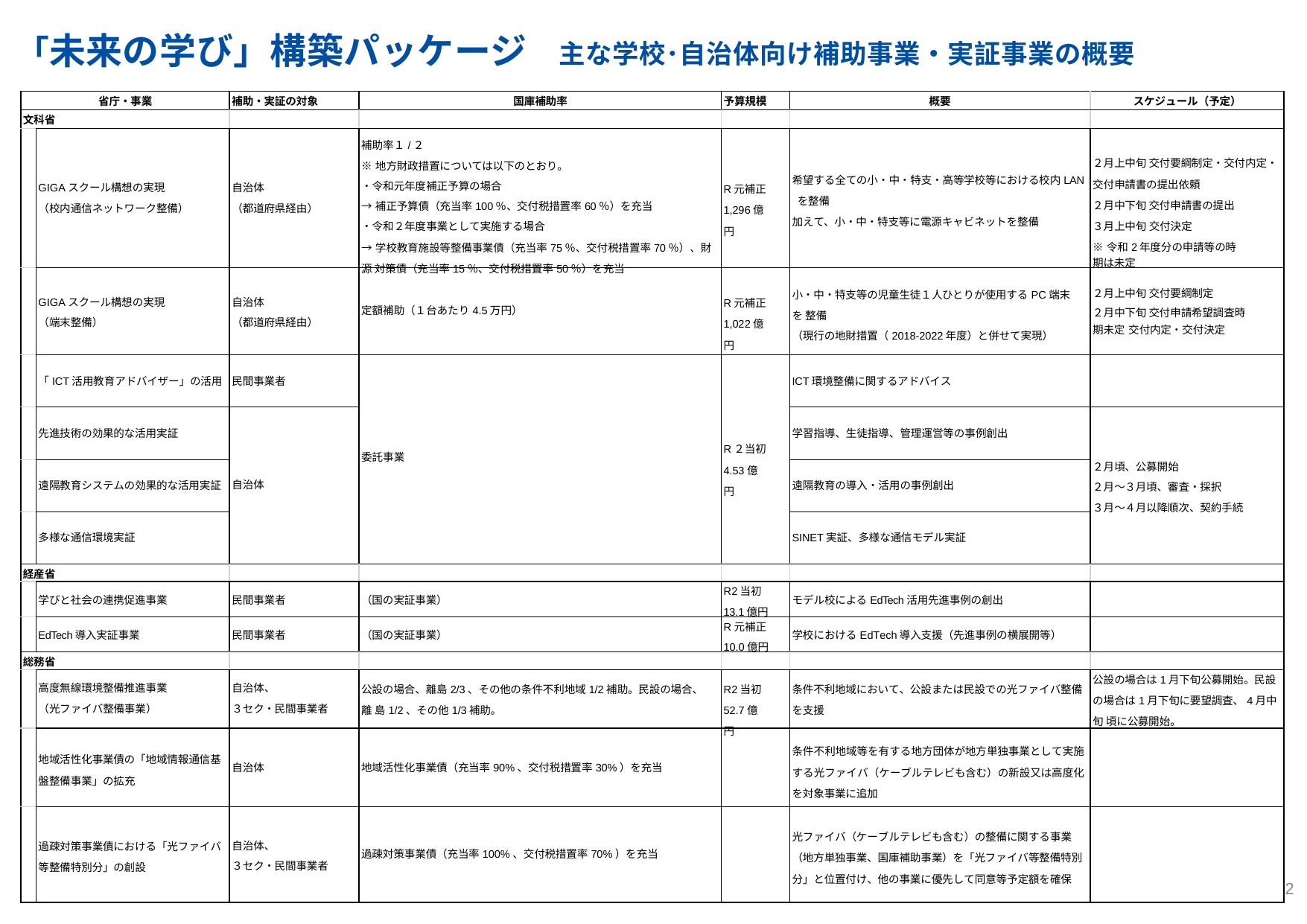

# 「未来の学び」構築パッケージ
主な学校･自治体向け補助事業・実証事業の概要
| 省庁・事業 |  | 補助・実証の対象 | 国庫補助率 | 予算規模 | 概要 | スケジュール（予定） |
| --- | --- | --- | --- | --- | --- | --- |
| 文科省 |  |  |  |  |  |  |
|  | GIGAスクール構想の実現 （校内通信ネットワーク整備） | 自治体 （都道府県経由） | 補助率１/２ ※地方財政措置については以下のとおり。 ・令和元年度補正予算の場合 →補正予算債（充当率100％、交付税措置率60％）を充当 ・令和２年度事業として実施する場合 →学校教育施設等整備事業債（充当率75％、交付税措置率70％）、財源 対策債（充当率15％、交付税措置率50％）を充当 | R元補正 1,296億円 | 希望する全ての小・中・特支・高等学校等における校内LAN を整備 加えて、小・中・特支等に電源キャビネットを整備 | ２月上中旬 交付要綱制定・交付内定・ 交付申請書の提出依頼 ２月中下旬 交付申請書の提出 ３月上中旬 交付決定 ※令和2年度分の申請等の時期は未定 |
|  | GIGAスクール構想の実現 （端末整備） | 自治体 （都道府県経由） | 定額補助（１台あたり4.5万円） | R元補正 1,022億円 | 小・中・特支等の児童生徒１人ひとりが使用するPC端末を 整備 （現行の地財措置（2018-2022年度）と併せて実現） | ２月上中旬 交付要綱制定 ２月中下旬 交付申請希望調査時 期未定 交付内定・交付決定 |
|  | 「ICT活用教育アドバイザー」の活用 | 民間事業者 | 委託事業 | R２当初 4.53億円 | ICT環境整備に関するアドバイス |  |
|  | 先進技術の効果的な活用実証 | 自治体 |  |  | 学習指導、生徒指導、管理運営等の事例創出 | ２月頃、公募開始 ２月～３月頃、審査・採択 ３月～４月以降順次、契約手続 |
|  | 遠隔教育システムの効果的な活用実証 |  |  |  | 遠隔教育の導入・活用の事例創出 |  |
|  | 多様な通信環境実証 |  |  |  | SINET実証、多様な通信モデル実証 |  |
| 経産省 |  |  |  |  |  |  |
|  | 学びと社会の連携促進事業 | 民間事業者 | （国の実証事業） | R2当初 13.1億円 | モデル校によるEdTech活用先進事例の創出 |  |
|  | EdTech導入実証事業 | 民間事業者 | （国の実証事業） | R元補正 10.0億円 | 学校におけるEdTech導入支援（先進事例の横展開等） |  |
| 総務省 |  |  |  |  |  |  |
|  | 高度無線環境整備推進事業 （光ファイバ整備事業） | 自治体、 ３セク・民間事業者 | 公設の場合、離島2/3、その他の条件不利地域1/2補助。民設の場合、離 島1/2、その他1/3補助。 | R2当初 52.7億円 | 条件不利地域において、公設または民設での光ファイバ整備 を支援 | 公設の場合は1月下旬公募開始。民設 の場合は1月下旬に要望調査、4月中旬 頃に公募開始。 |
|  | 地域活性化事業債の「地域情報通信基 盤整備事業」の拡充 | 自治体 | 地域活性化事業債（充当率90%、交付税措置率30%）を充当 |  | 条件不利地域等を有する地方団体が地方単独事業として実施 する光ファイバ（ケーブルテレビも含む）の新設又は高度化 を対象事業に追加 |  |
|  | 過疎対策事業債における「光ファイバ 等整備特別分」の創設 | 自治体、 ３セク・民間事業者 | 過疎対策事業債（充当率100%、交付税措置率70%）を充当 |  | 光ファイバ（ケーブルテレビも含む）の整備に関する事業 （地方単独事業、国庫補助事業）を「光ファイバ等整備特別 分」と位置付け、他の事業に優先して同意等予定額を確保 |  |
2